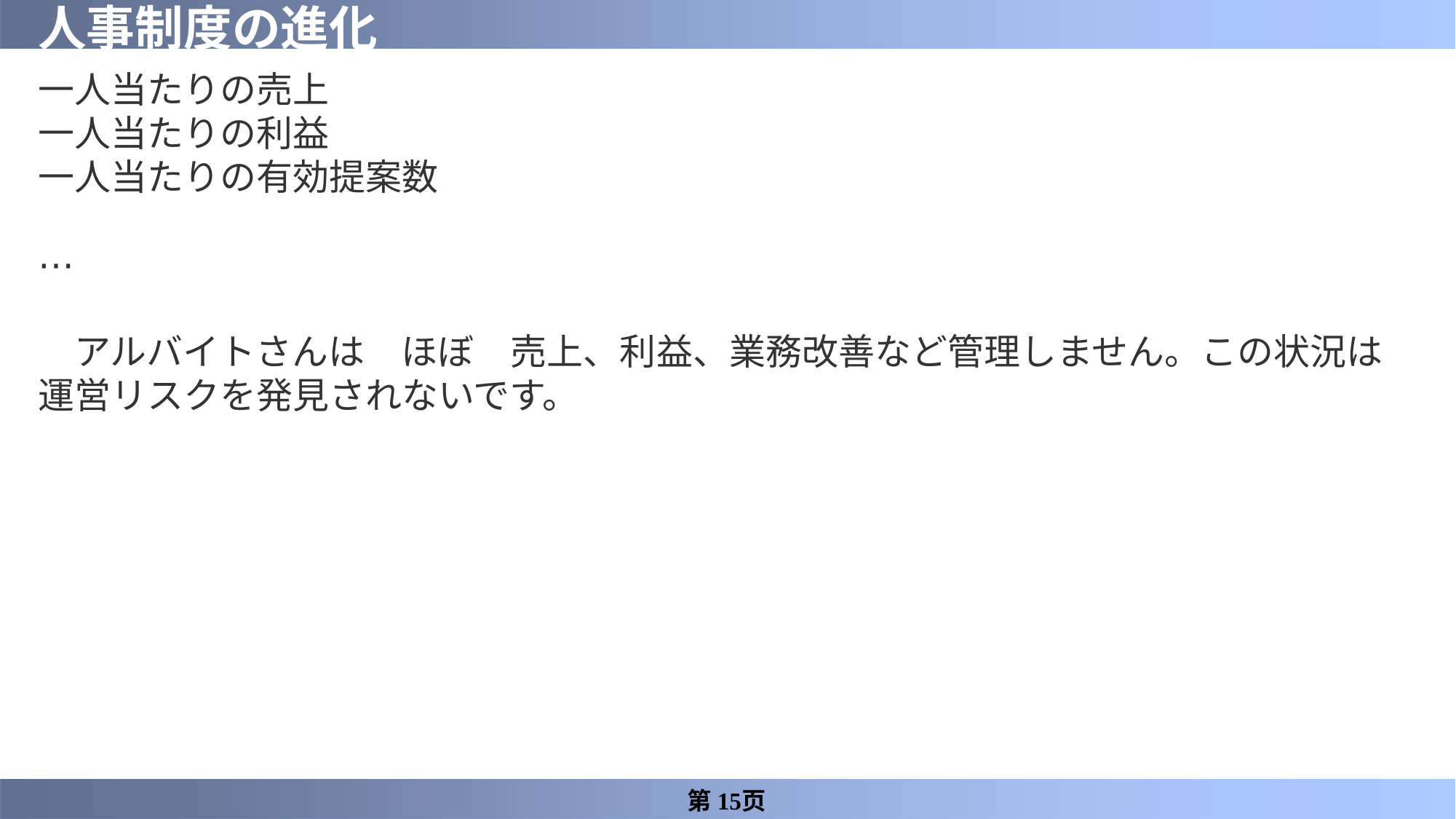

# 人事制度の進化
一人当たりの売上
一人当たりの利益
一人当たりの有効提案数

⋯

　アルバイトさんは　ほぼ　売上、利益、業務改善など管理しません。この状況は運営リスクを発見されないです。

第15页